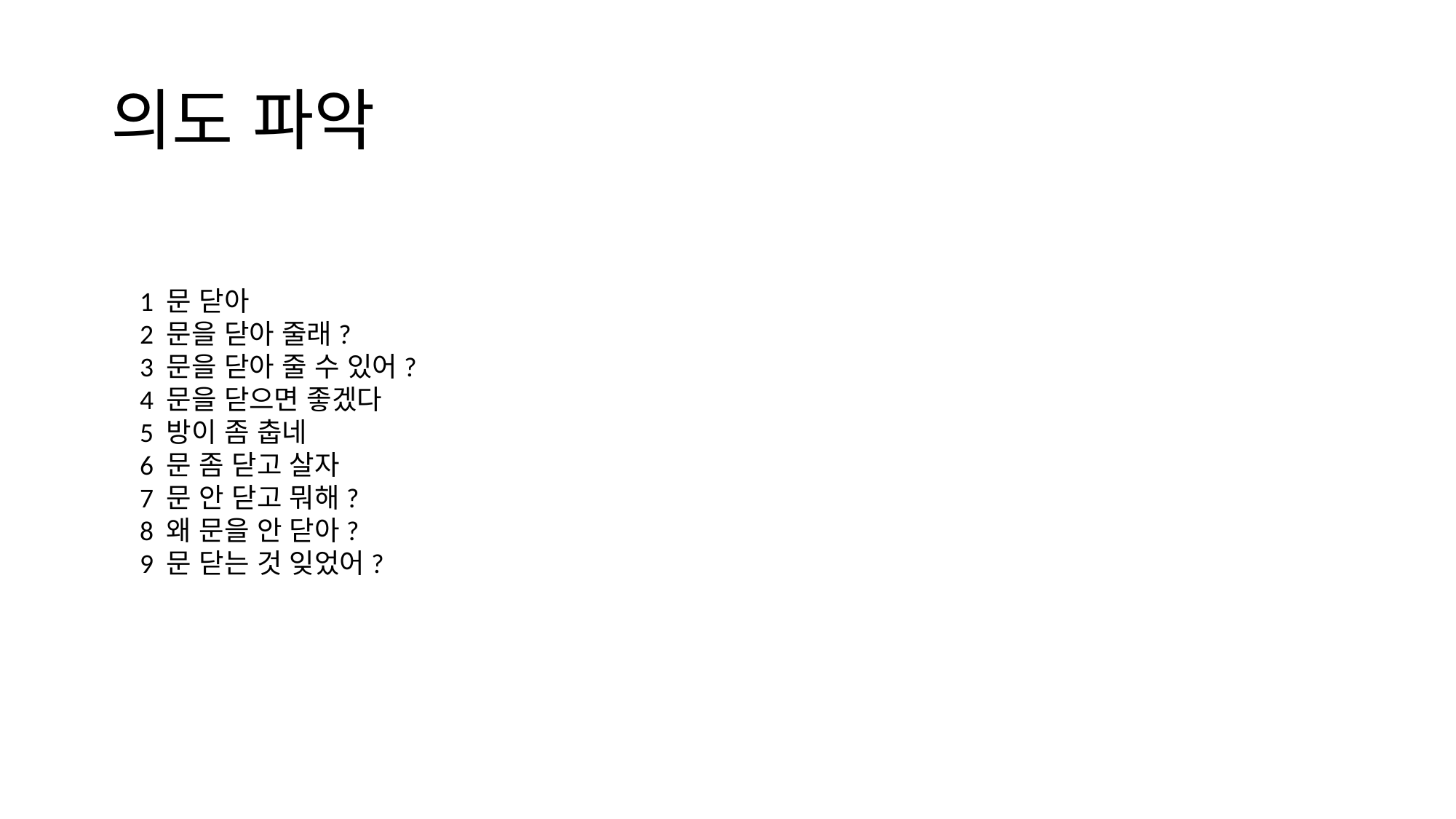

# 의도 파악
1 문 닫아
2 문을 닫아 줄래?
3 문을 닫아 줄 수 있어?
4 문을 닫으면 좋겠다
5 방이 좀 춥네
6 문 좀 닫고 살자
7 문 안 닫고 뭐해?
8 왜 문을 안 닫아?
9 문 닫는 것 잊었어?